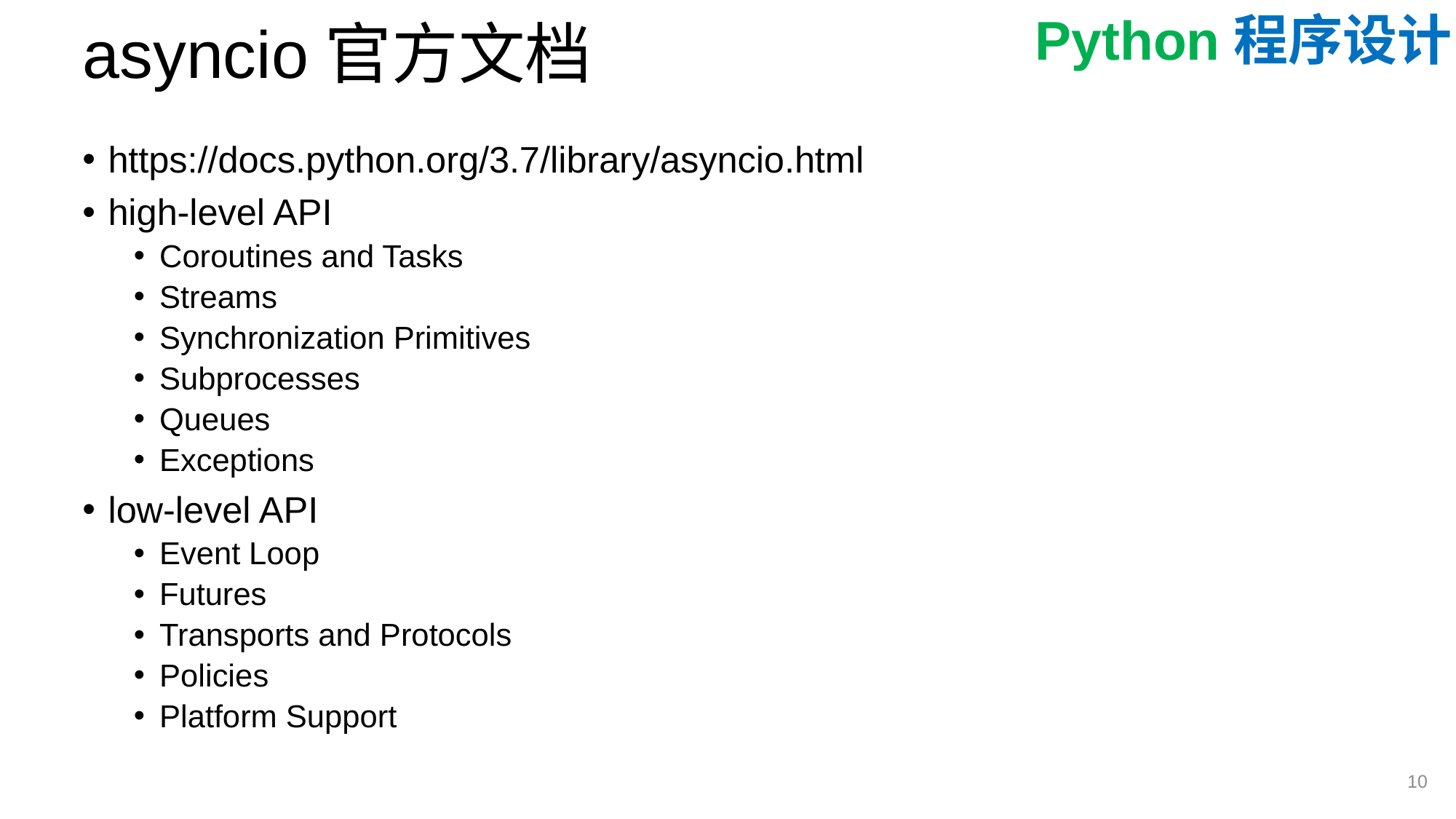

# asyncio官方文档
https://docs.python.org/3.7/library/asyncio.html
high-level API
Coroutines and Tasks
Streams
Synchronization Primitives
Subprocesses
Queues
Exceptions
low-level API
Event Loop
Futures
Transports and Protocols
Policies
Platform Support
10